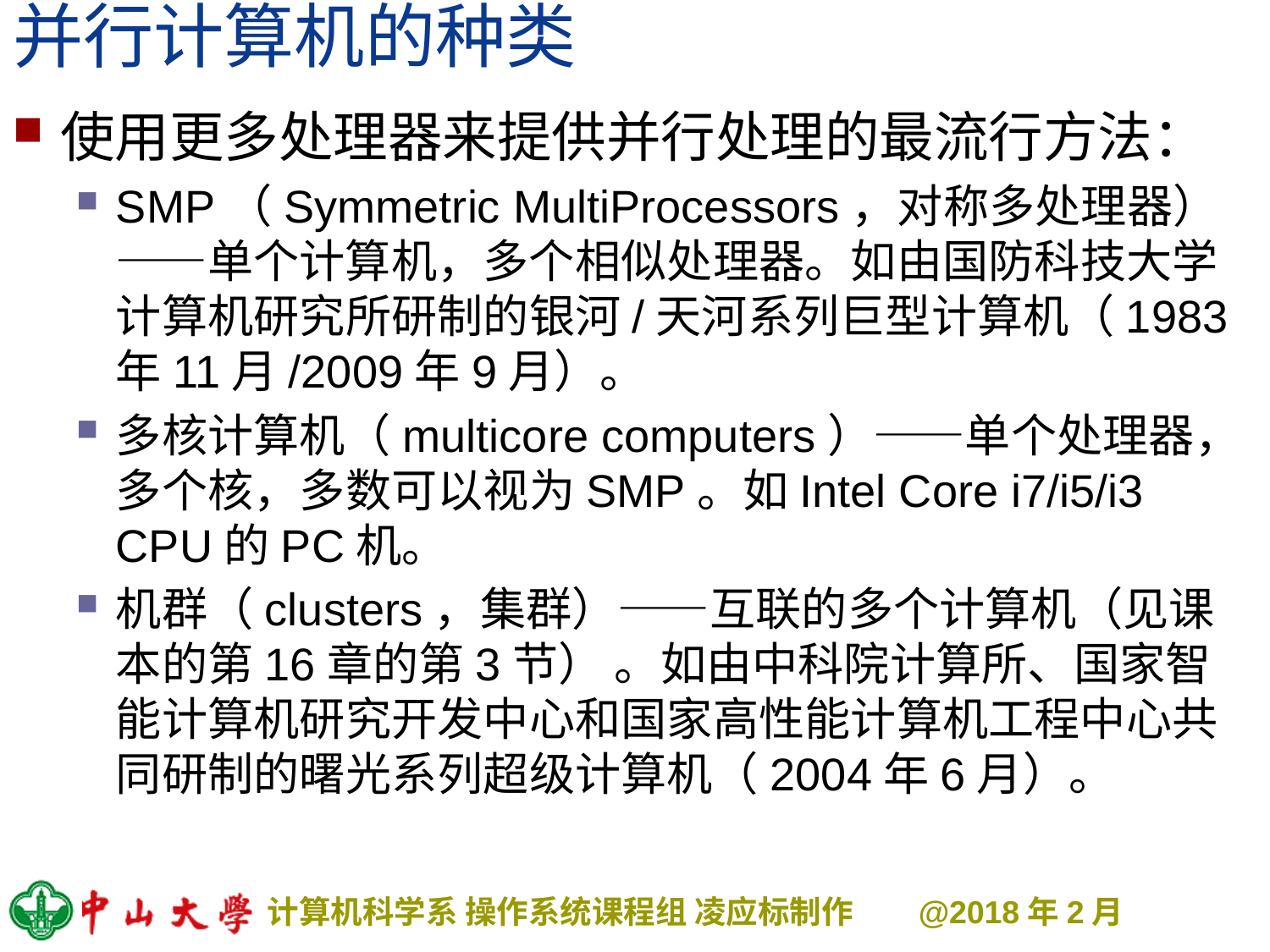

# 并行计算机的种类
使用更多处理器来提供并行处理的最流行方法：
SMP（Symmetric MultiProcessors，对称多处理器）——单个计算机，多个相似处理器。如由国防科技大学计算机研究所研制的银河/天河系列巨型计算机（1983年11月/2009年9月）。
多核计算机（multicore computers）——单个处理器，多个核，多数可以视为SMP。如Intel Core i7/i5/i3 CPU的PC机。
机群（clusters，集群）——互联的多个计算机（见课本的第16章的第3节） 。如由中科院计算所、国家智能计算机研究开发中心和国家高性能计算机工程中心共同研制的曙光系列超级计算机（2004年6月）。